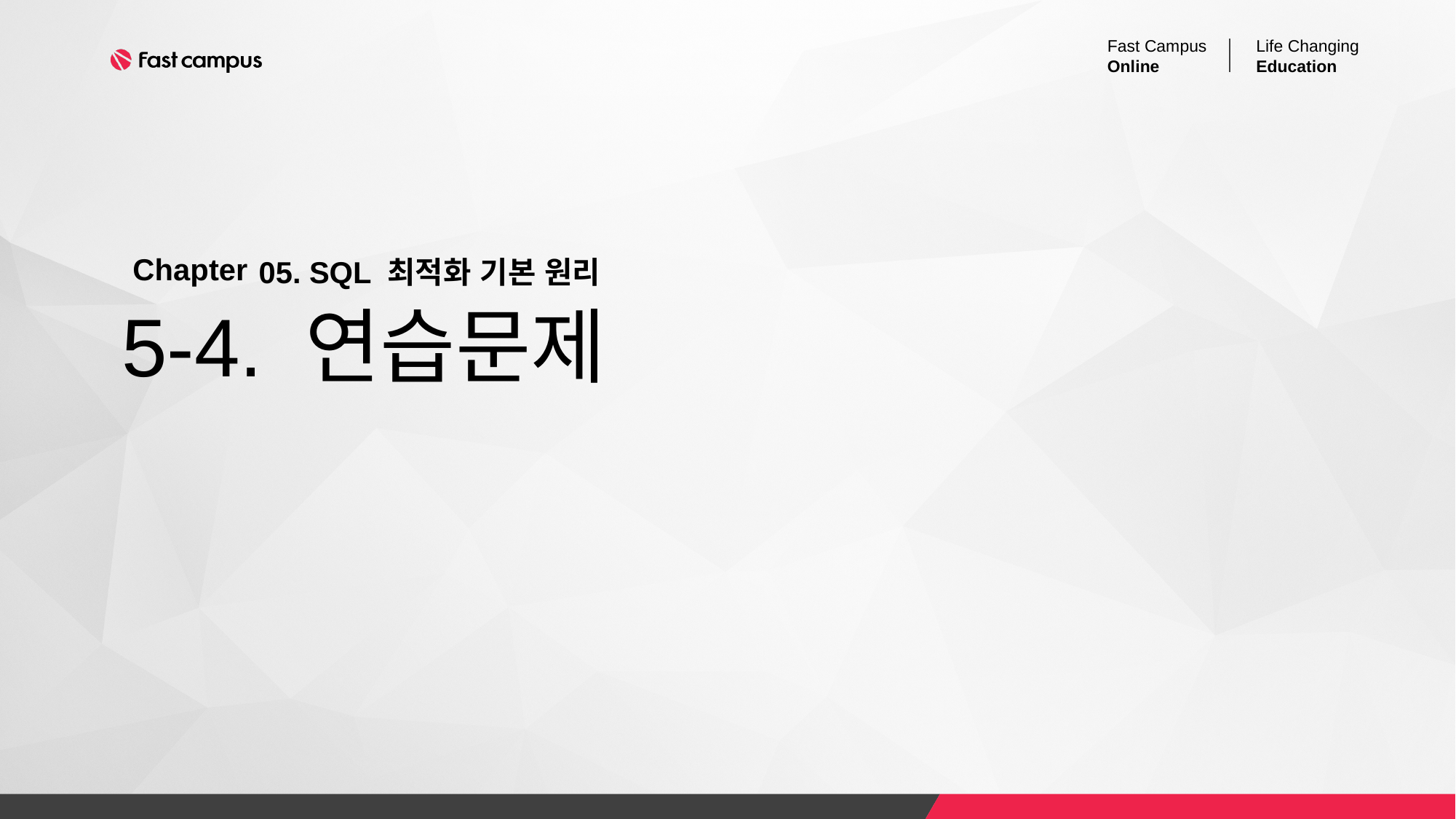

05. SQL 최적화 기본 원리
# 5-4. 연습문제